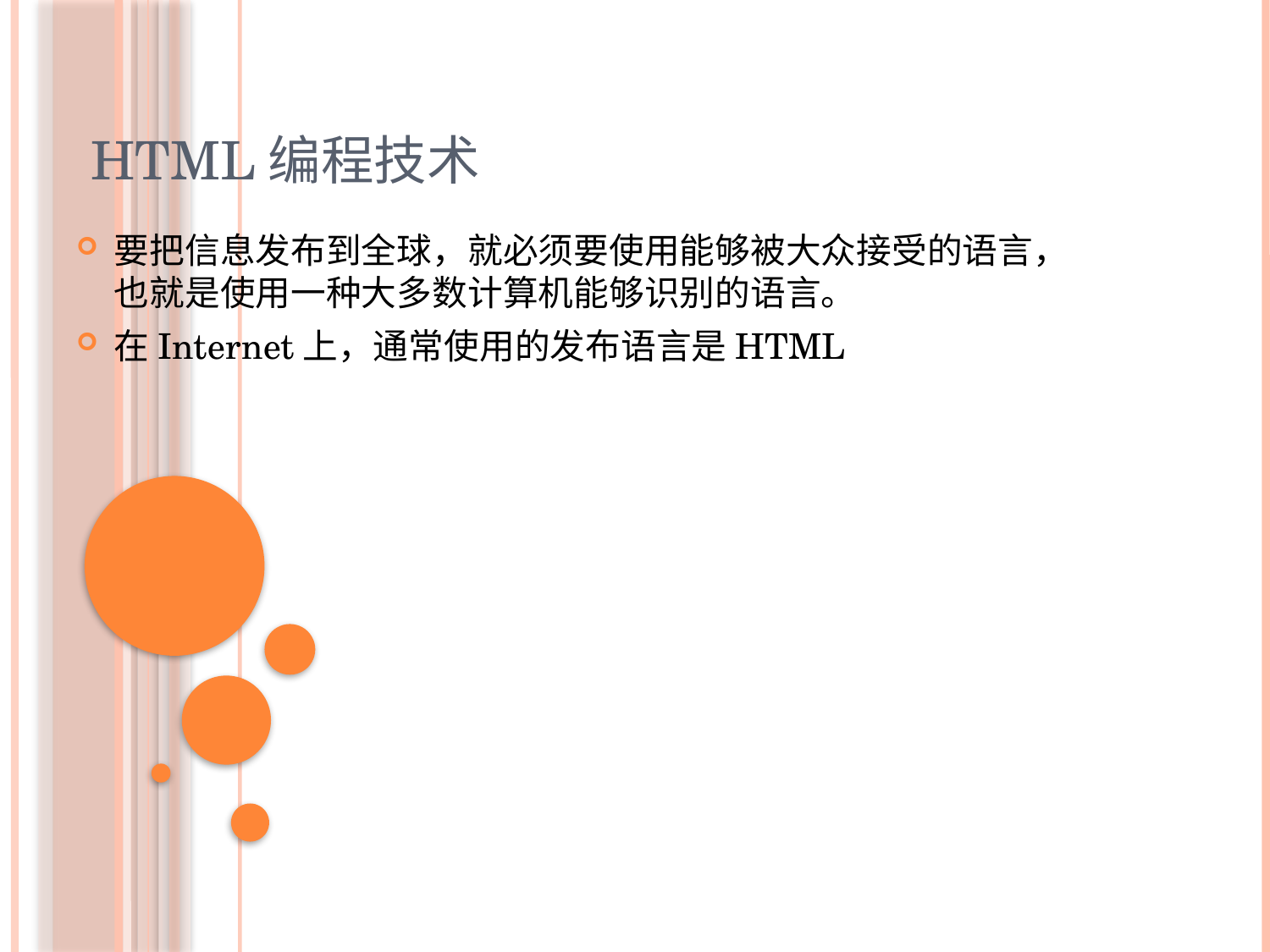

HTML编程技术
要把信息发布到全球，就必须要使用能够被大众接受的语言，也就是使用一种大多数计算机能够识别的语言。
在Internet上，通常使用的发布语言是HTML